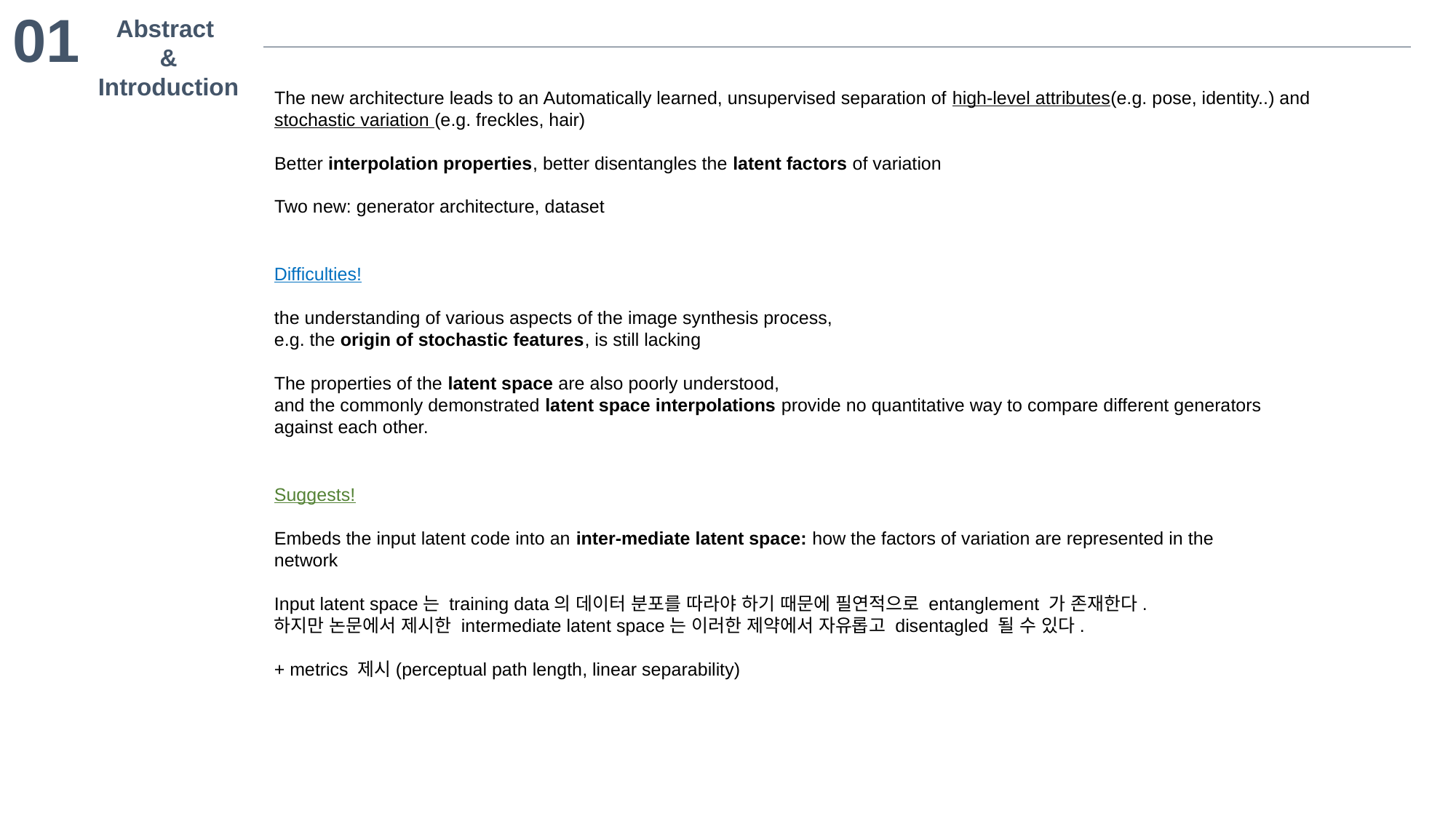

01
Abstract
&
Introduction
The new architecture leads to an Automatically learned, unsupervised separation of high-level attributes(e.g. pose, identity..) and stochastic variation (e.g. freckles, hair)

Better interpolation properties, better disentangles the latent factors of variation

Two new: generator architecture, dataset
Difficulties!

the understanding of various aspects of the image synthesis process,
e.g. the origin of stochastic features, is still lacking

The properties of the latent space are also poorly understood,
and the commonly demonstrated latent space interpolations provide no quantitative way to compare different generators against each other.
Suggests!

Embeds the input latent code into an inter-mediate latent space: how the factors of variation are represented in the network

Input latent space는 training data의 데이터 분포를 따라야 하기 때문에 필연적으로 entanglement 가 존재한다.
하지만 논문에서 제시한 intermediate latent space는 이러한 제약에서 자유롭고 disentagled 될 수 있다.

+ metrics 제시(perceptual path length, linear separability)